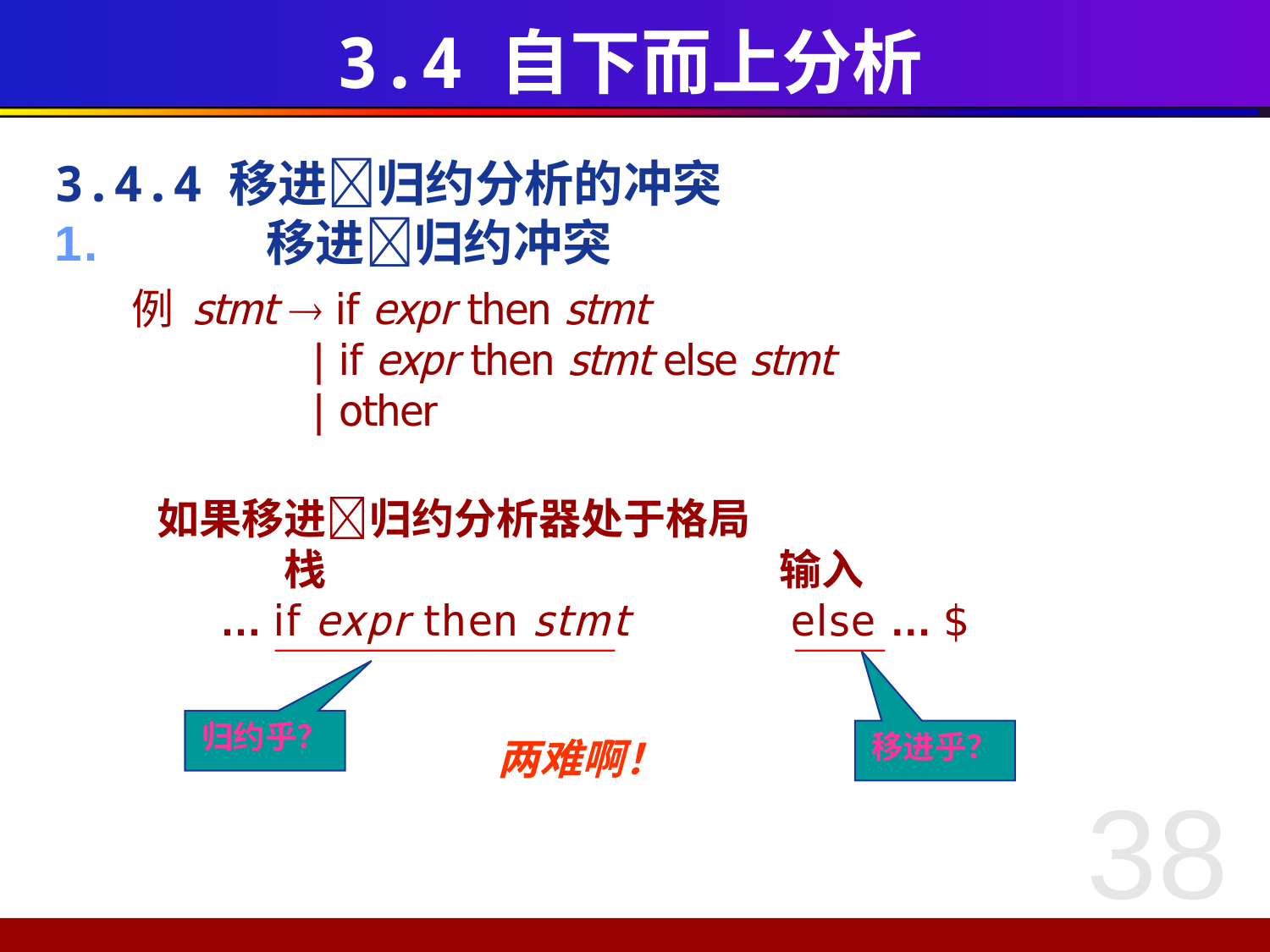

# 3.4 自下而上分析
3.4.4 移进−归约分析的冲突
	移进−归约冲突

例 stmt → if expr then stmt
	    | if expr then stmt else stmt
       	    | other
如果移进−归约分析器处于格局
	栈			            输入
     … if expr then stmt		else … $

归约乎？
移进乎？
两难啊！